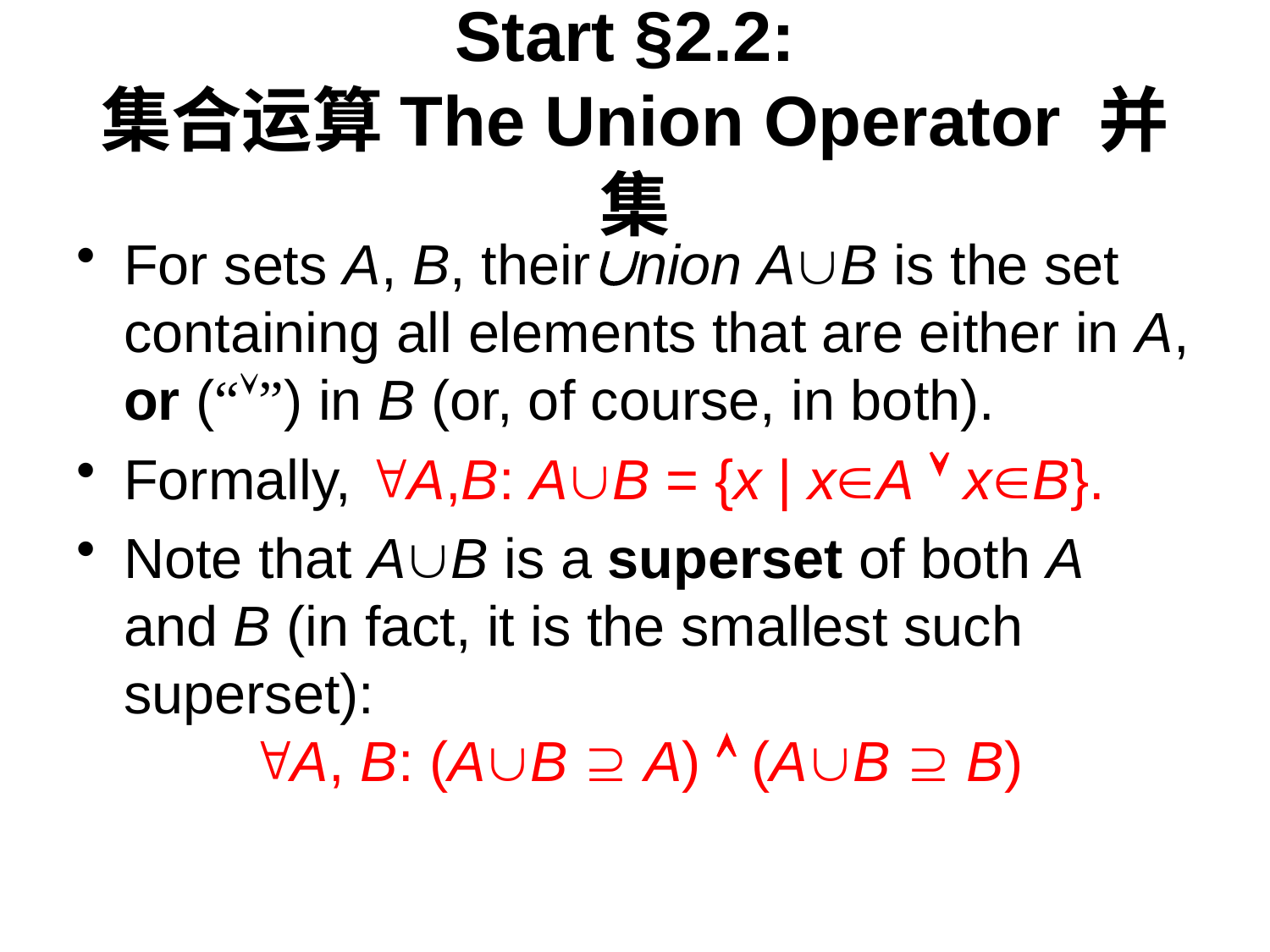

# Start §2.2: 集合运算The Union Operator 并集
For sets A, B, their∪nion A∪B is the set containing all elements that are either in A, or (“∨”) in B (or, of course, in both).
Formally, ∀A,B: A∪B = {x | x∈A ∨ x∈B}.
Note that A∪B is a superset of both A and B (in fact, it is the smallest such superset):
	∀A, B: (A∪B ⊇ A) ∧ (A∪B ⊇ B)
20